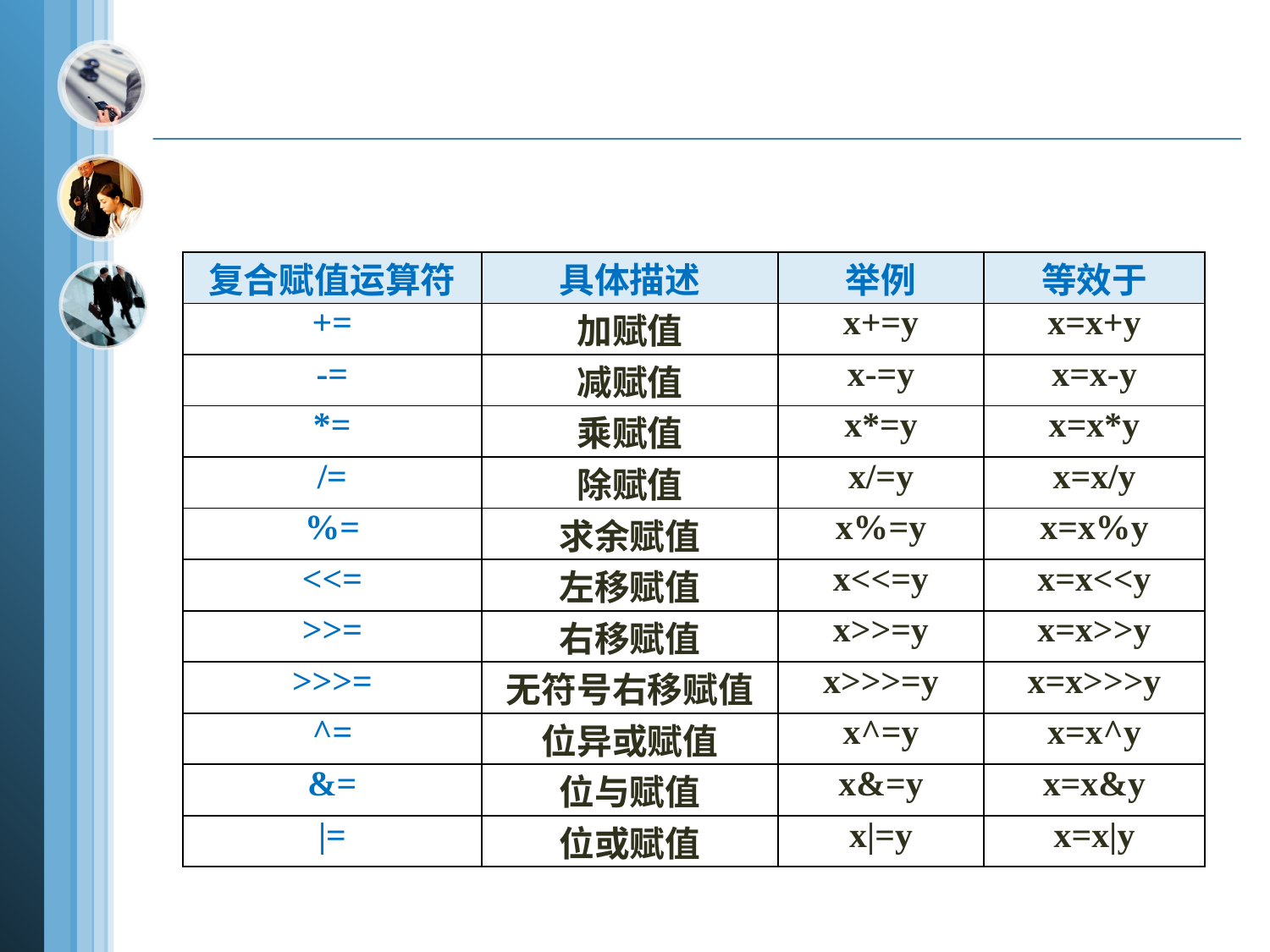

| 复合赋值运算符 | 具体描述 | 举例 | 等效于 |
| --- | --- | --- | --- |
| += | 加赋值 | x+=y | x=x+y |
| -= | 减赋值 | x-=y | x=x-y |
| \*= | 乘赋值 | x\*=y | x=x\*y |
| /= | 除赋值 | x/=y | x=x/y |
| %= | 求余赋值 | x%=y | x=x%y |
| <<= | 左移赋值 | x<<=y | x=x<<y |
| >>= | 右移赋值 | x>>=y | x=x>>y |
| >>>= | 无符号右移赋值 | x>>>=y | x=x>>>y |
| ^= | 位异或赋值 | x^=y | x=x^y |
| &= | 位与赋值 | x&=y | x=x&y |
| |= | 位或赋值 | x|=y | x=x|y |